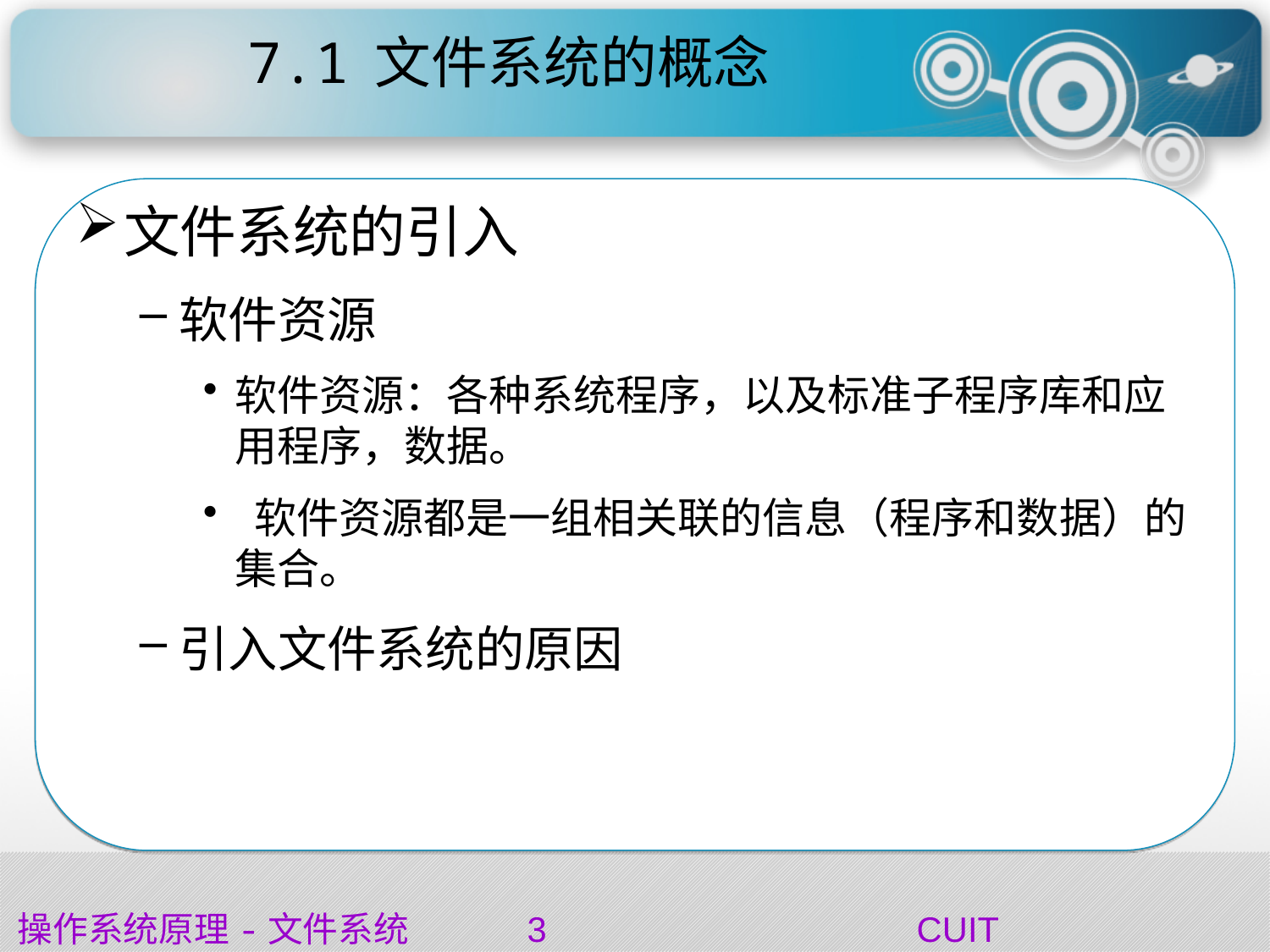

# 7.1	文件系统的概念
文件系统的引入
软件资源
软件资源：各种系统程序，以及标准子程序库和应用程序，数据。
 软件资源都是一组相关联的信息（程序和数据）的集合。
引入文件系统的原因